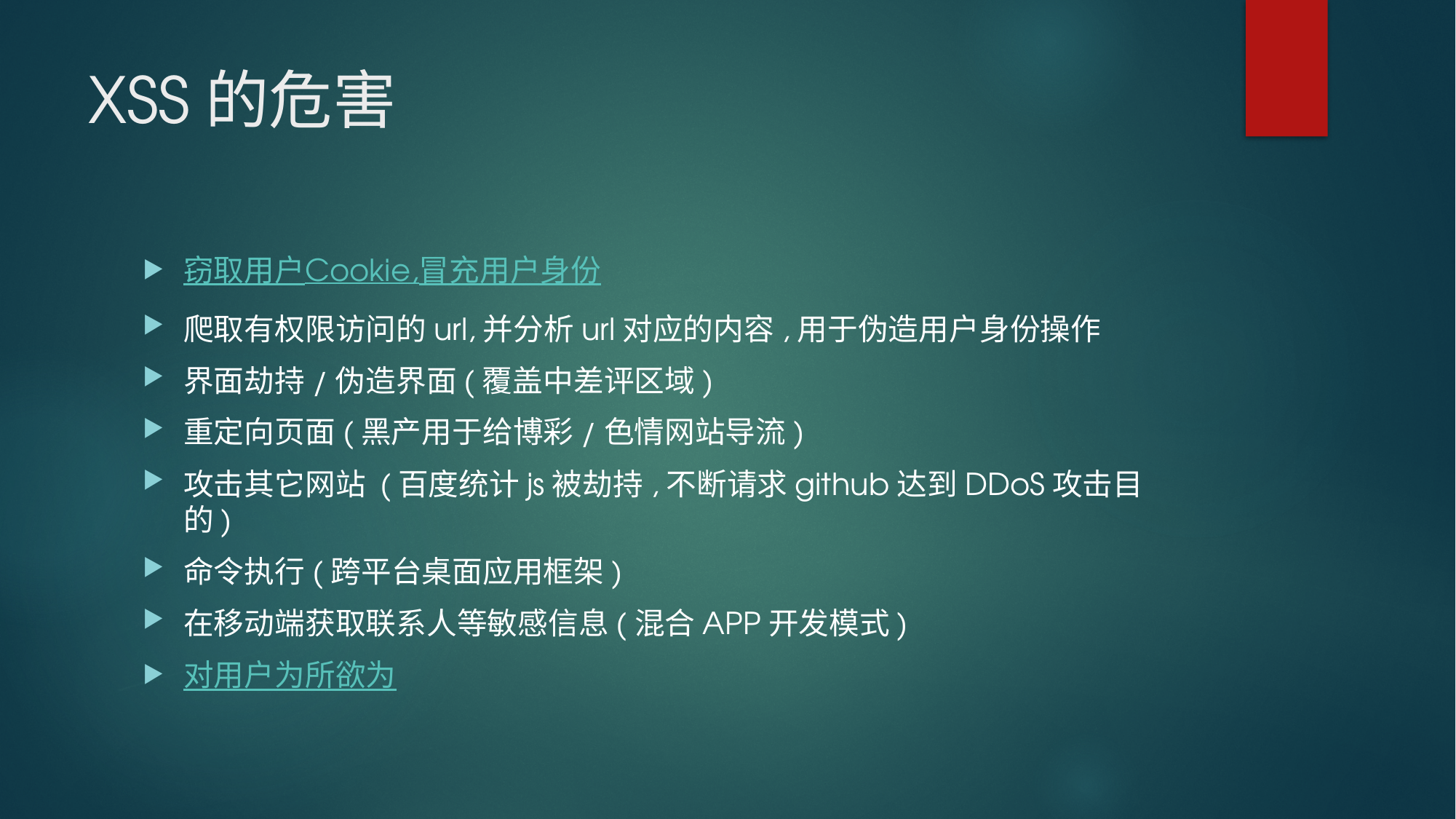

# XSS的危害
窃取用户Cookie,冒充用户身份
爬取有权限访问的url,并分析url对应的内容,用于伪造用户身份操作
界面劫持/伪造界面(覆盖中差评区域)
重定向页面(黑产用于给博彩/色情网站导流)
攻击其它网站 (百度统计js被劫持,不断请求github达到DDoS攻击目的)
命令执行(跨平台桌面应用框架)
在移动端获取联系人等敏感信息(混合APP开发模式)
对用户为所欲为